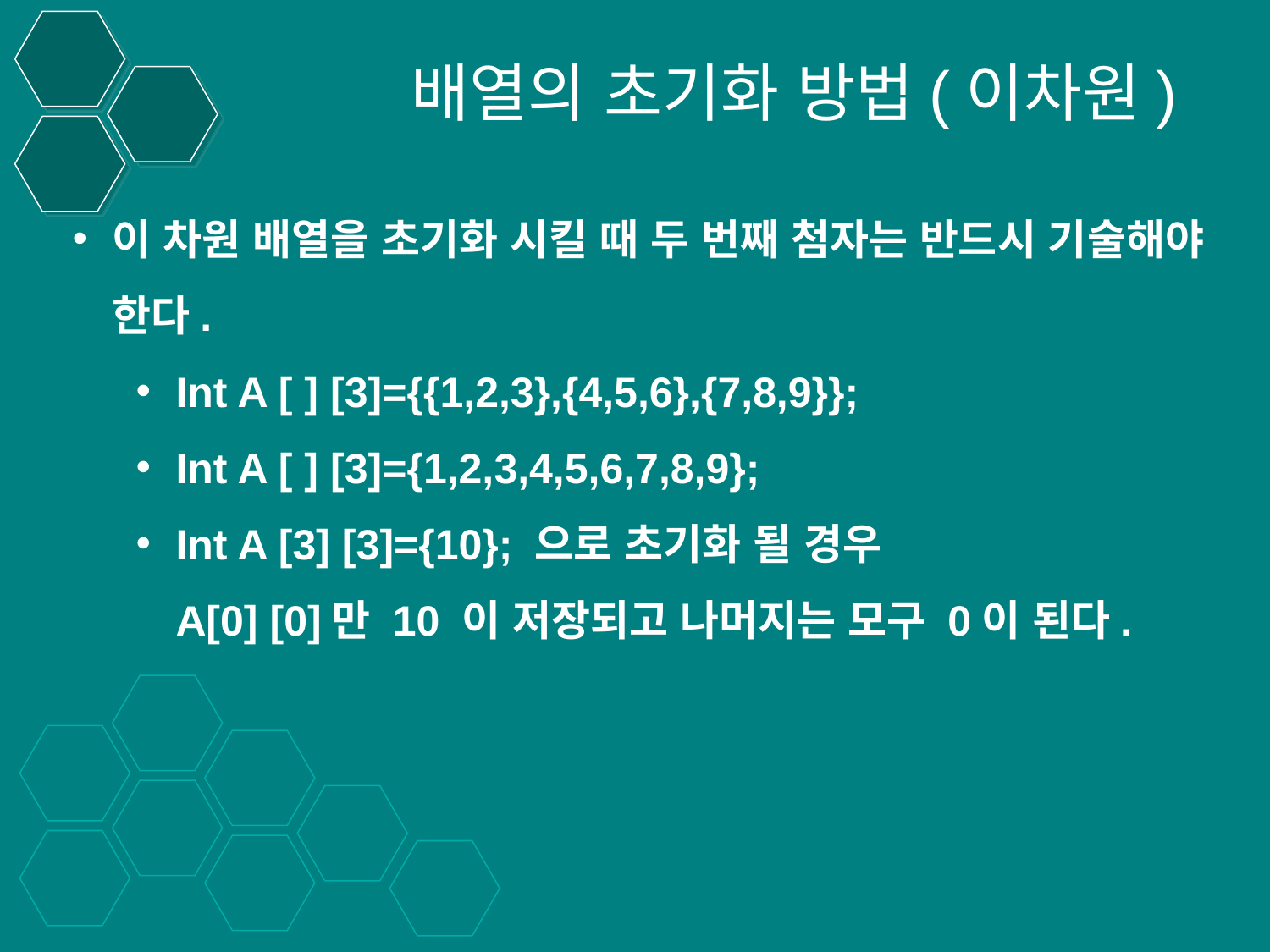

# 배열의 초기화 방법(이차원)
이 차원 배열을 초기화 시킬 때 두 번째 첨자는 반드시 기술해야 한다.
Int A [ ] [3]={{1,2,3},{4,5,6},{7,8,9}};
Int A [ ] [3]={1,2,3,4,5,6,7,8,9};
Int A [3] [3]={10}; 으로 초기화 될 경우
A[0] [0]만 10 이 저장되고 나머지는 모구 0이 된다.